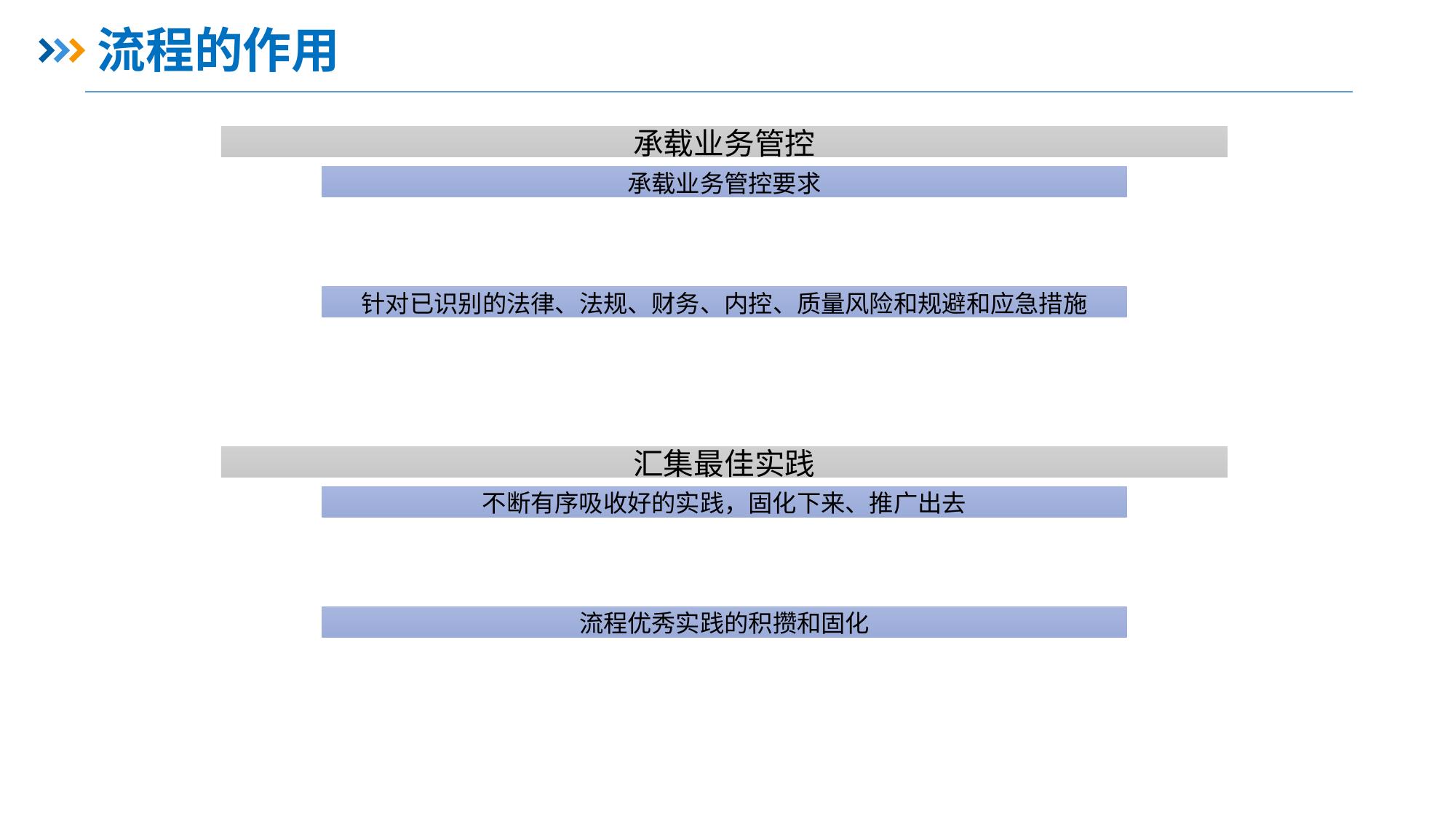

# 流程的作用
承载业务管控
承载业务管控要求
针对已识别的法律、法规、财务、内控、质量风险和规避和应急措施
汇集最佳实践
不断有序吸收好的实践，固化下来、推广出去
流程优秀实践的积攒和固化